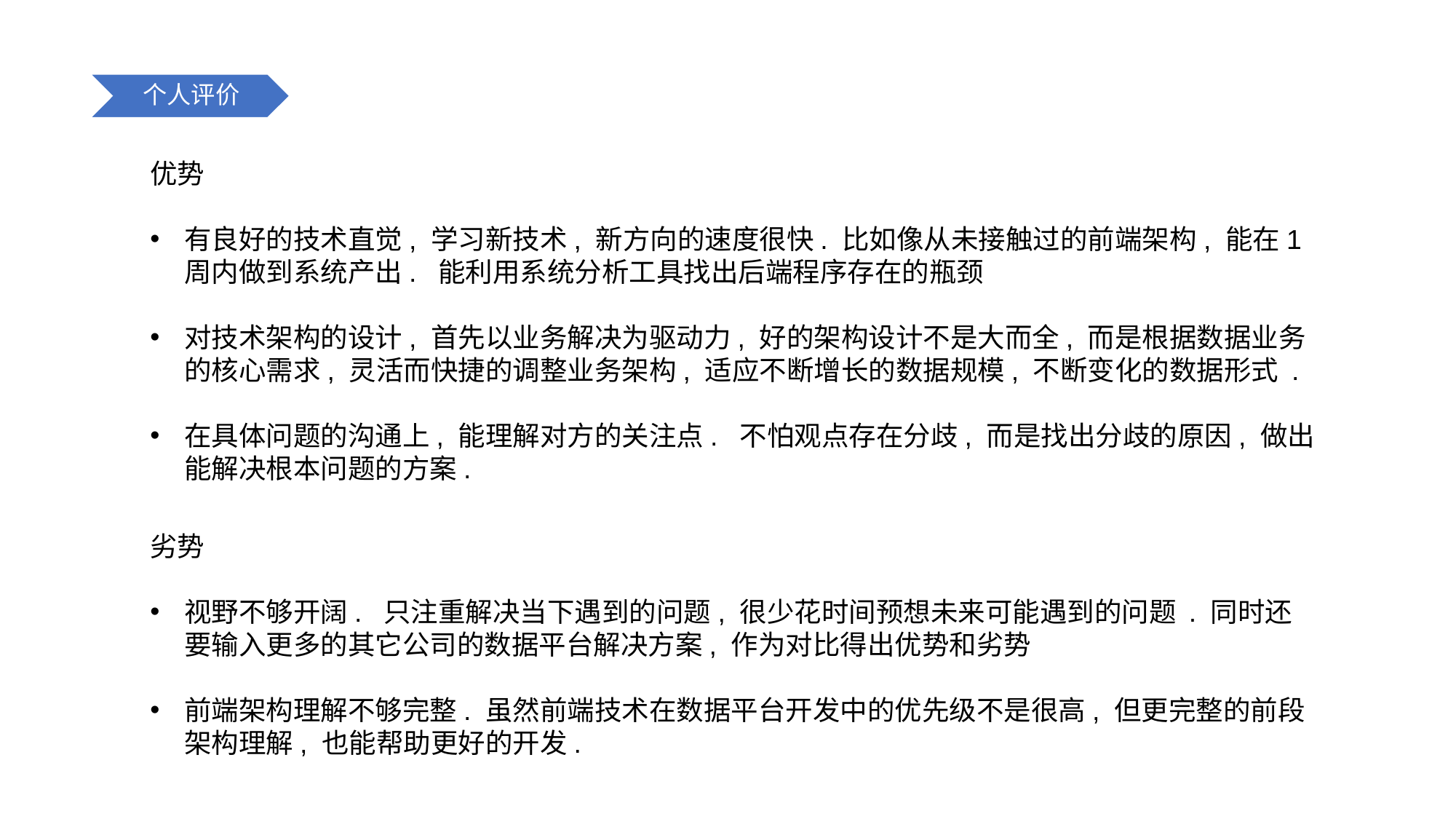

个人评价
优势

有良好的技术直觉, 学习新技术, 新方向的速度很快. 比如像从未接触过的前端架构, 能在1周内做到系统产出.  能利用系统分析工具找出后端程序存在的瓶颈

对技术架构的设计, 首先以业务解决为驱动力, 好的架构设计不是大而全, 而是根据数据业务的核心需求, 灵活而快捷的调整业务架构, 适应不断增长的数据规模, 不断变化的数据形式 .

在具体问题的沟通上, 能理解对方的关注点.  不怕观点存在分歧, 而是找出分歧的原因, 做出能解决根本问题的方案.
劣势

视野不够开阔.  只注重解决当下遇到的问题, 很少花时间预想未来可能遇到的问题 . 同时还要输入更多的其它公司的数据平台解决方案, 作为对比得出优势和劣势

前端架构理解不够完整. 虽然前端技术在数据平台开发中的优先级不是很高, 但更完整的前段架构理解, 也能帮助更好的开发.